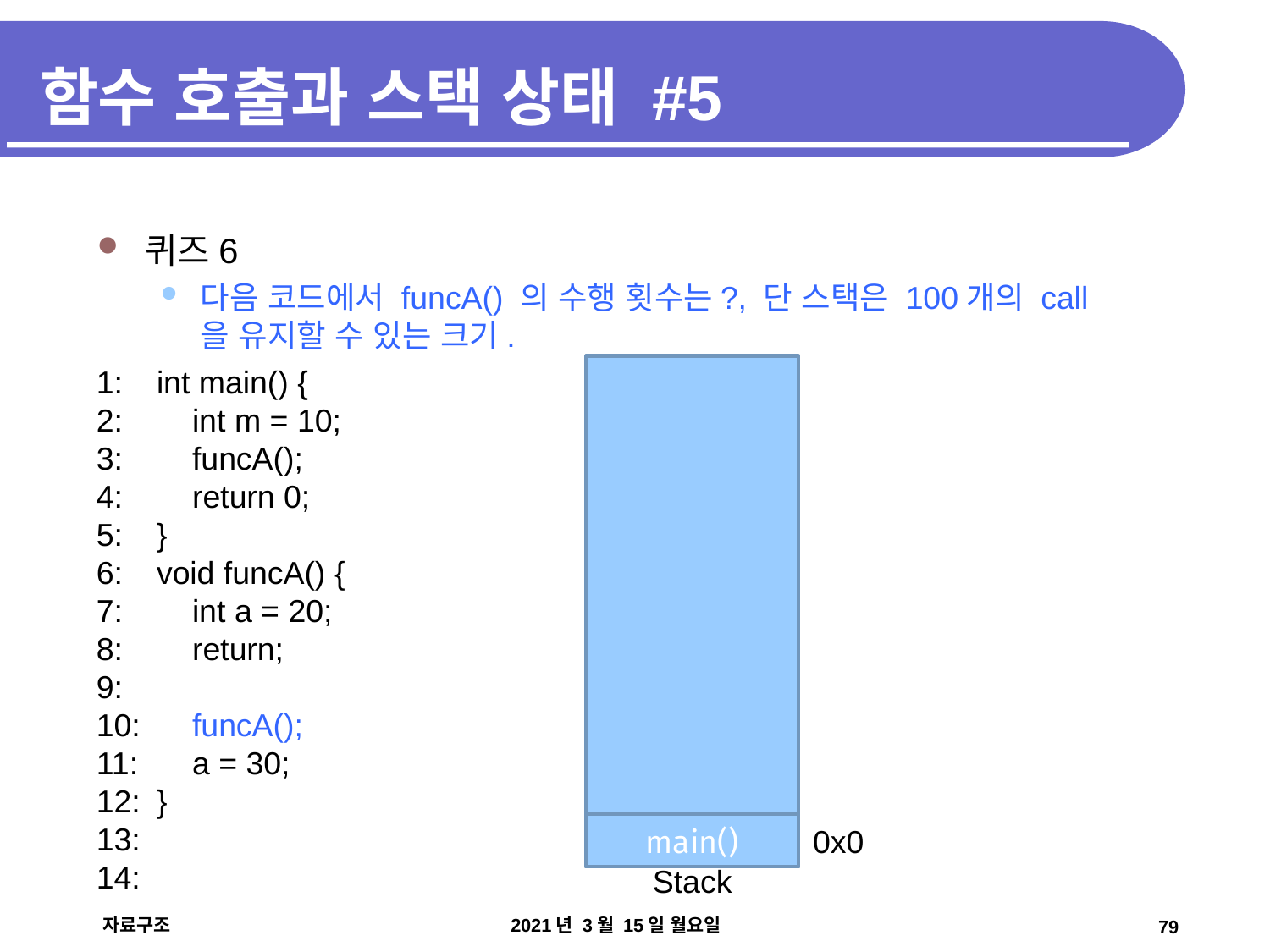

# 함수 호출과 스택 상태 #5
퀴즈6
다음 코드에서 funcA() 의 수행 횟수는?, 단 스택은 100개의 call 을 유지할 수 있는 크기.
1:
2:
3:
4:
5:
6:
7:
8:
9:
10:
11:
12:
13:
14:
int main() {
    int m = 10;
    funcA();
    return 0;
}
void funcA() {
    int a = 20;
    return;

    funcA();
    a = 30;
}

main()
0x0
Stack
79